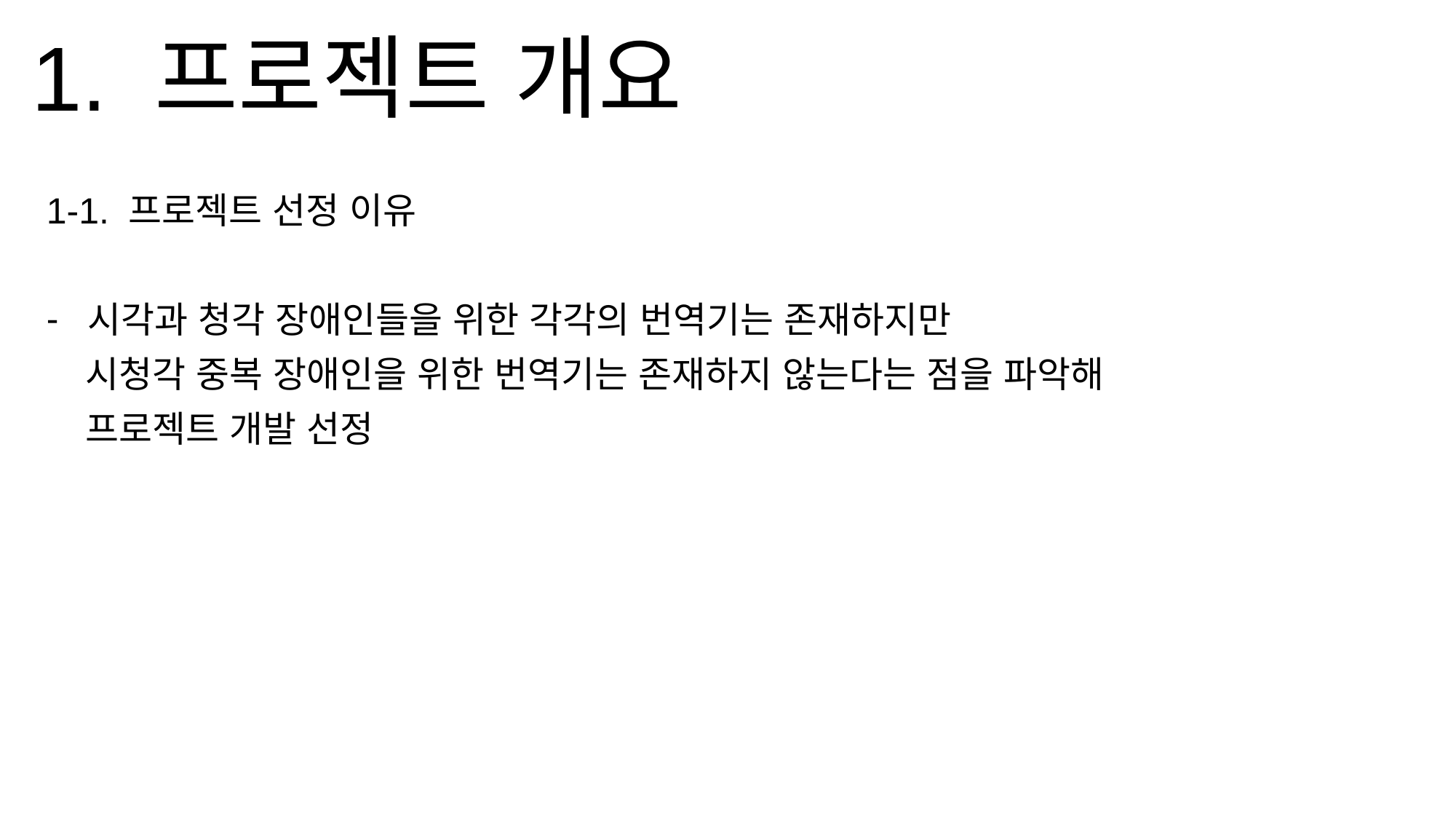

# 1. 프로젝트 개요
1-1. 프로젝트 선정 이유

시각과 청각 장애인들을 위한 각각의 번역기는 존재하지만
   시청각 중복 장애인을 위한 번역기는 존재하지 않는다는 점을 파악해
   프로젝트 개발 선정